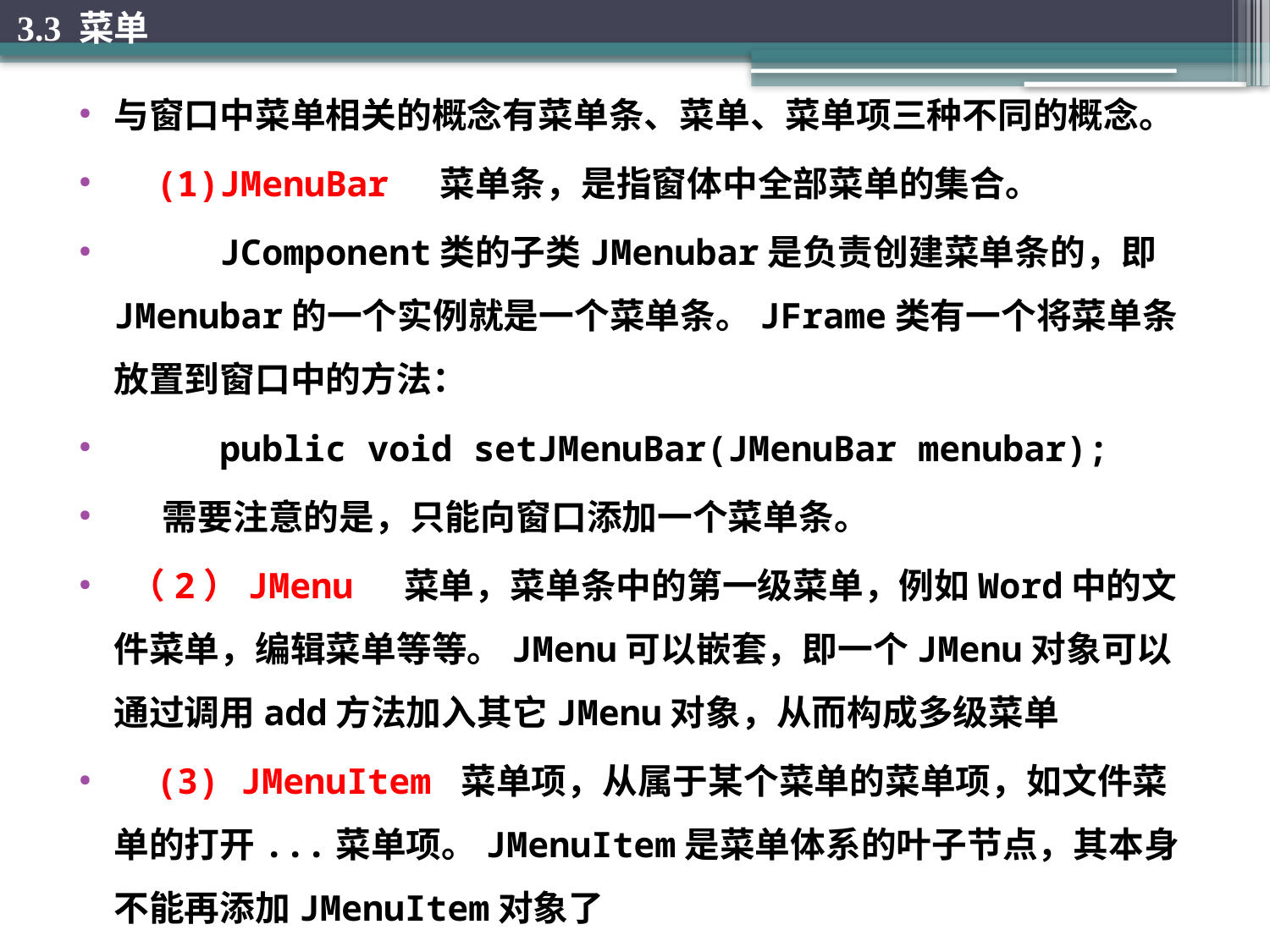

3.3 菜单
与窗口中菜单相关的概念有菜单条、菜单、菜单项三种不同的概念。
  (1)JMenuBar  菜单条，是指窗体中全部菜单的集合。
     JComponent类的子类JMenubar是负责创建菜单条的，即JMenubar的一个实例就是一个菜单条。JFrame类有一个将菜单条放置到窗口中的方法：
     public void setJMenuBar(JMenuBar menubar);
     需要注意的是，只能向窗口添加一个菜单条。
 （2）JMenu  菜单，菜单条中的第一级菜单，例如Word中的文件菜单，编辑菜单等等。JMenu可以嵌套，即一个JMenu对象可以通过调用add方法加入其它JMenu对象，从而构成多级菜单
  (3) JMenuItem 菜单项，从属于某个菜单的菜单项，如文件菜单的打开...菜单项。JMenuItem是菜单体系的叶子节点，其本身不能再添加JMenuItem对象了